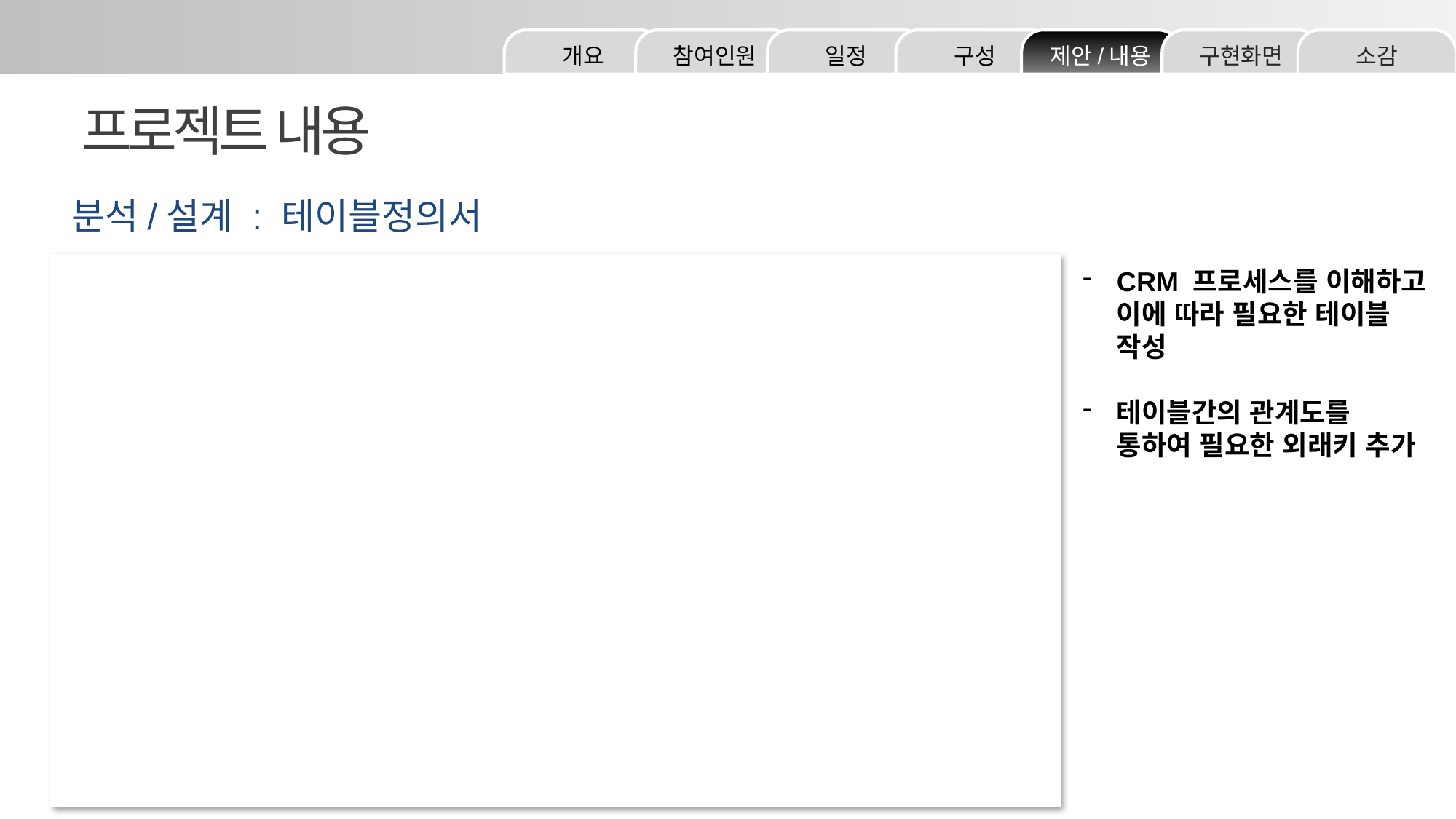

소감
구현화면
제안/내용
구성
일정
참여인원
개요

프로젝트 내용
분석/설계 : 테이블정의서

CRM 프로세스를 이해하고 이에 따라 필요한 테이블 작성

테이블간의 관계도를 통하여 필요한 외래키 추가